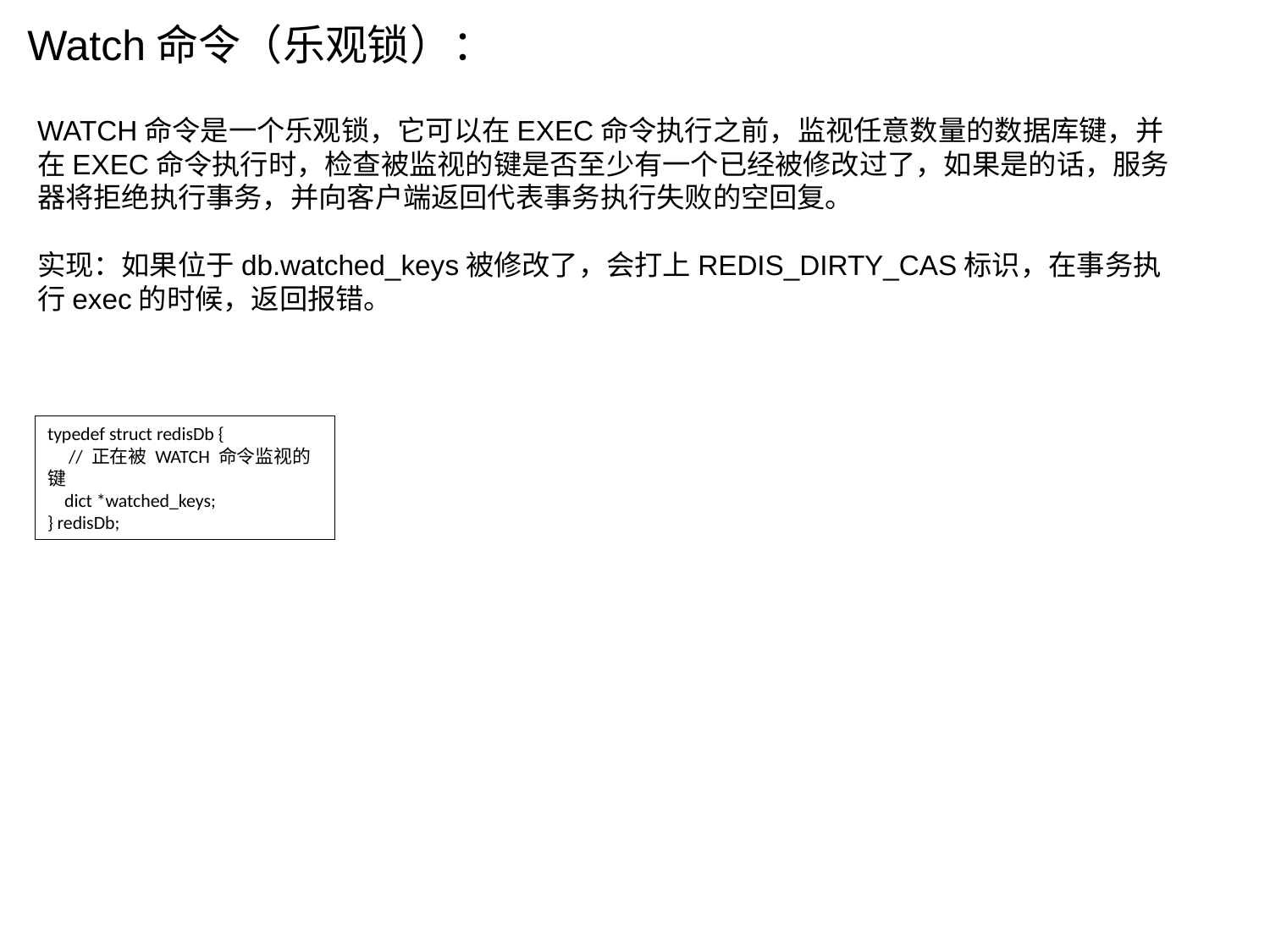

Watch命令（乐观锁）：
WATCH命令是一个乐观锁，它可以在EXEC命令执行之前，监视任意数量的数据库键，并在EXEC命令执行时，检查被监视的键是否至少有一个已经被修改过了，如果是的话，服务器将拒绝执行事务，并向客户端返回代表事务执行失败的空回复。

实现：如果位于db.watched_keys被修改了，会打上REDIS_DIRTY_CAS标识，在事务执行exec的时候，返回报错。
typedef struct redisDb {
     // 正在被 WATCH 命令监视的键
    dict *watched_keys;
} redisDb;